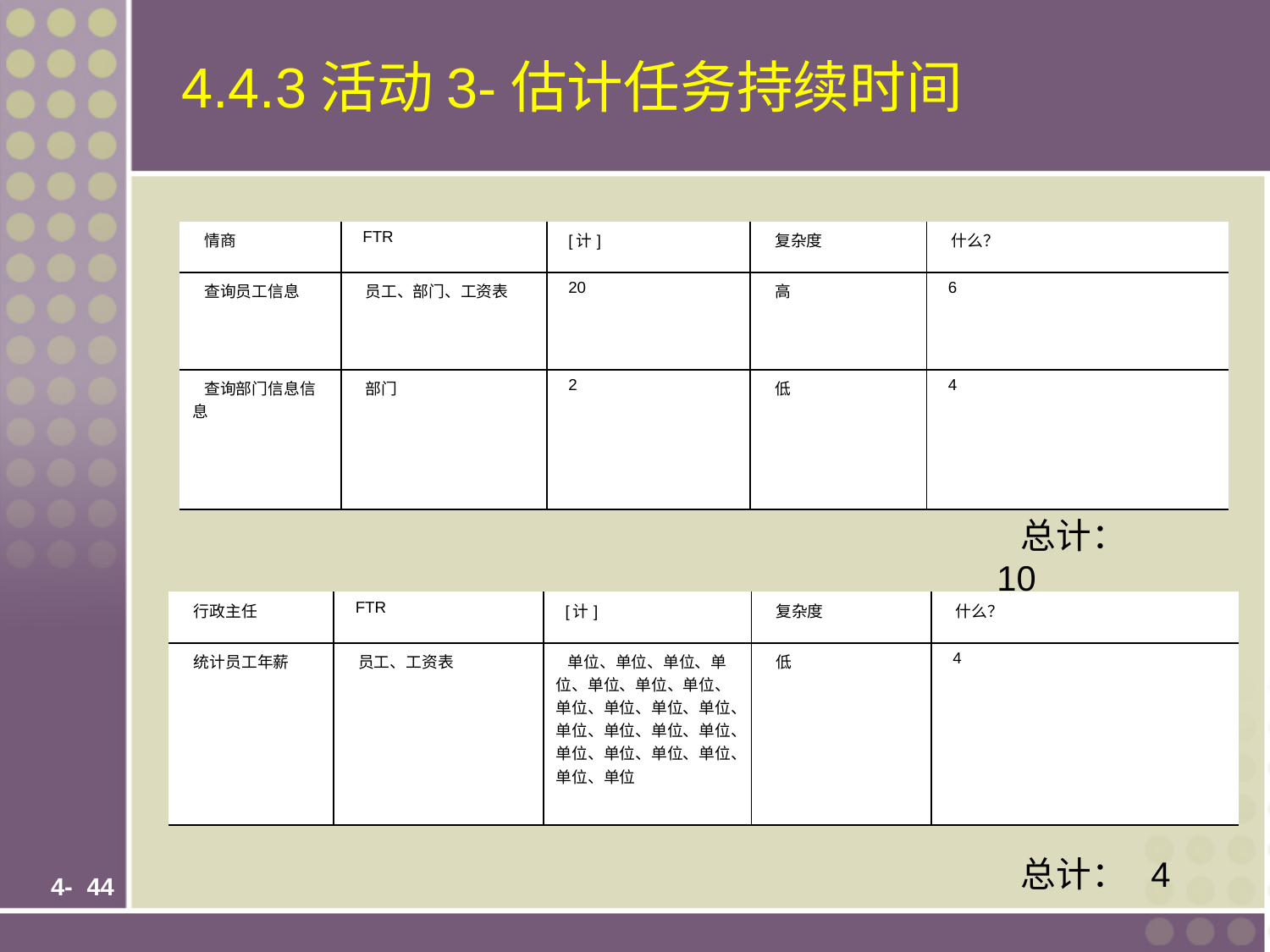

# 4.4.3活动3-估计任务持续时间
| 情商 | FTR | [计] | 复杂度 | 什么？ |
| --- | --- | --- | --- | --- |
| 查询员工信息 | 员工、部门、工资表 | 20 | 高 | 6 |
| 查询部门信息信息 | 部门 | 2 | 低 | 4 |
  总计：  10
| 行政主任 | FTR | [计] | 复杂度 | 什么？ |
| --- | --- | --- | --- | --- |
| 统计员工年薪 | 员工、工资表 | 单位、单位、单位、单位、单位、单位、单位、单位、单位、单位、单位、单位、单位、单位、单位、单位、单位、单位、单位、单位、单位 | 低 | 4 |
  总计：  4
  4-  44